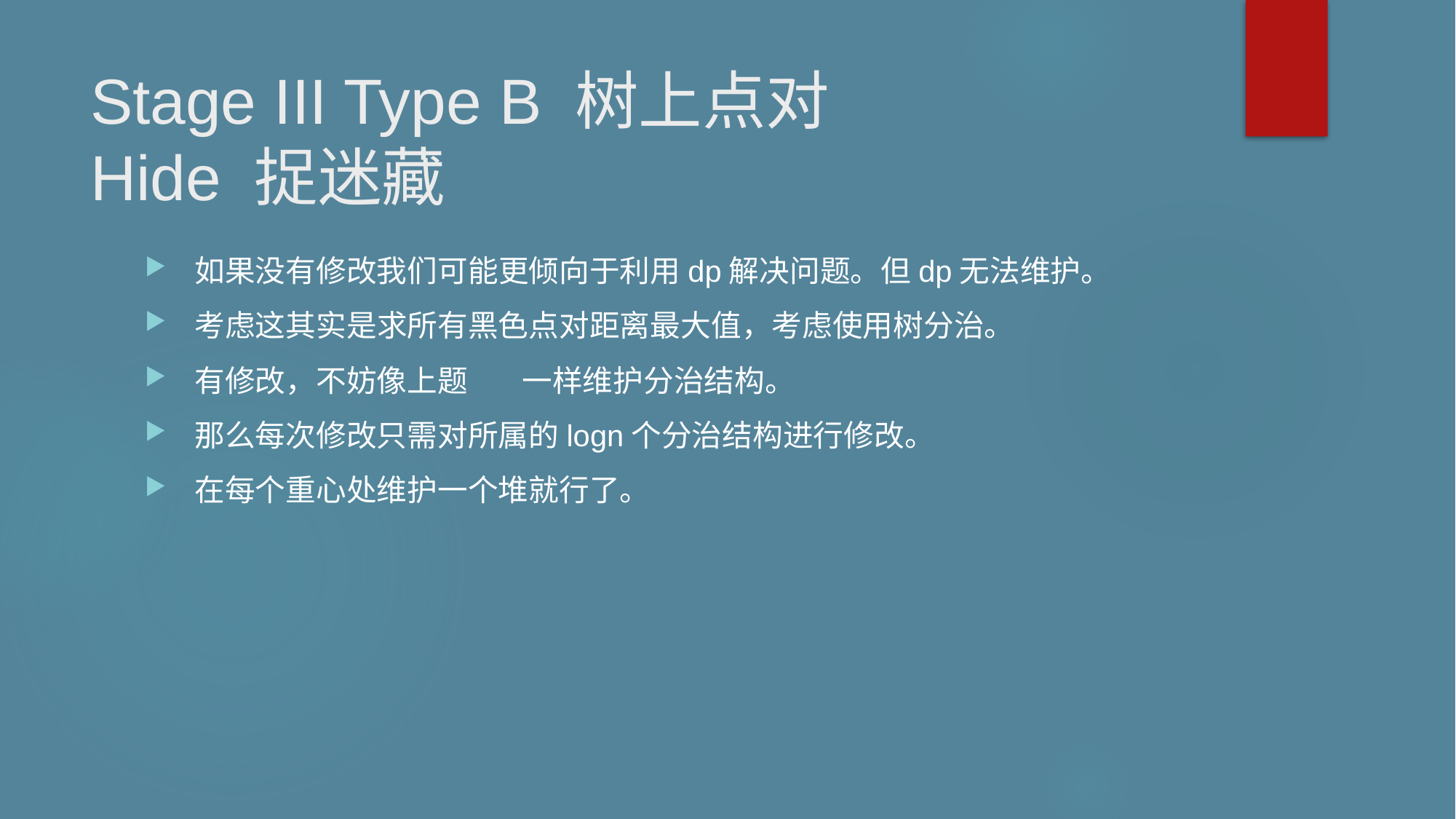

# Stage III Type B 树上点对 Hide 捉迷藏
如果没有修改我们可能更倾向于利用dp解决问题。但dp无法维护。
考虑这其实是求所有黑色点对距离最大值，考虑使用树分治。
有修改，不妨像上题	一样维护分治结构。
那么每次修改只需对所属的logn个分治结构进行修改。
在每个重心处维护一个堆就行了。